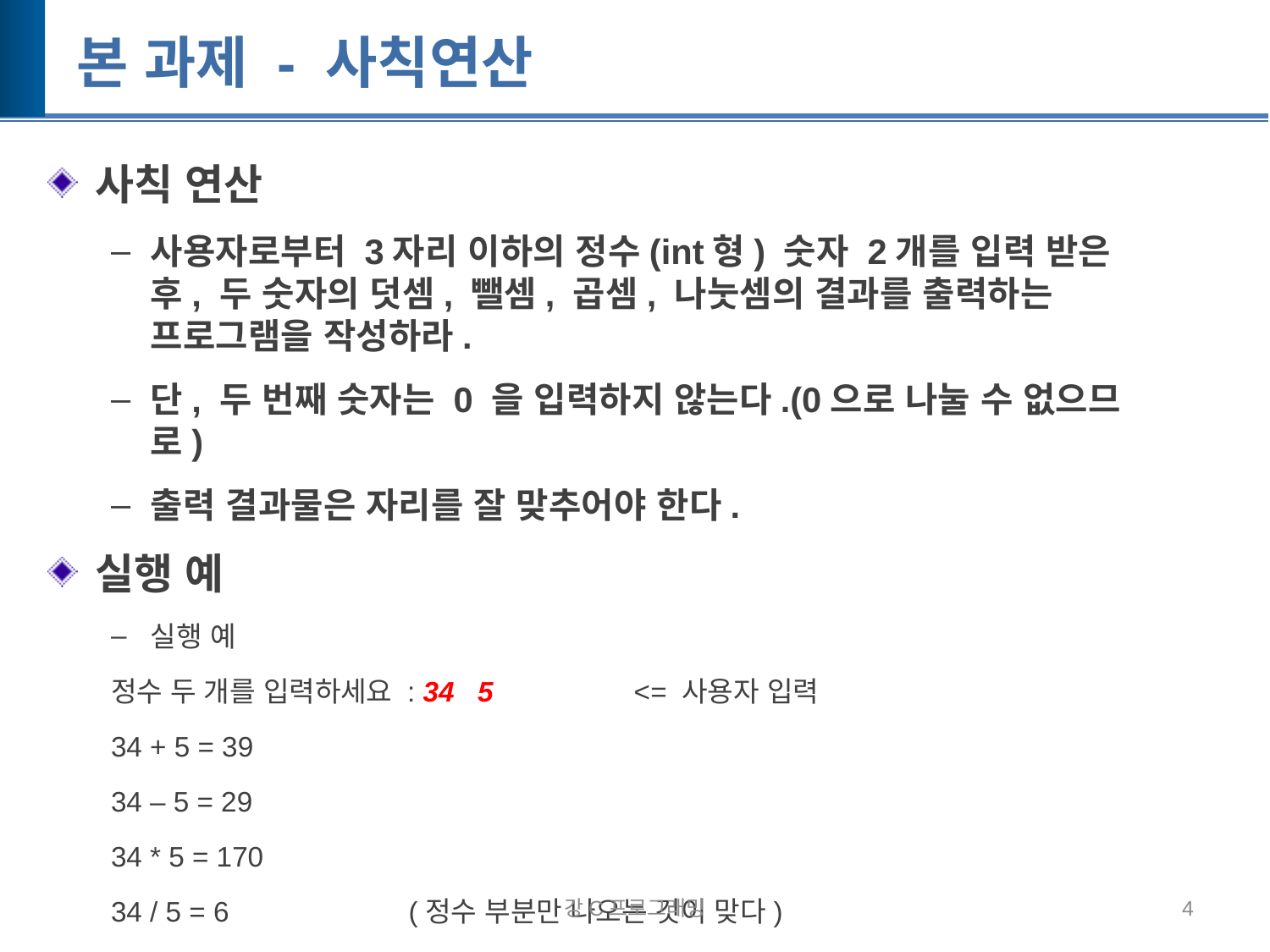

# 본 과제 - 사칙연산
사칙 연산
사용자로부터 3자리 이하의 정수(int형) 숫자 2개를 입력 받은 후, 두 숫자의 덧셈, 뺄셈, 곱셈, 나눗셈의 결과를 출력하는 프로그램을 작성하라.
단, 두 번째 숫자는 0 을 입력하지 않는다.(0으로 나눌 수 없으므로)
출력 결과물은 자리를 잘 맞추어야 한다.
실행 예
실행 예
정수 두 개를 입력하세요 : 34   5                  <= 사용자 입력
34 + 5 = 39
34 – 5 = 29
34 * 5 = 170
34 / 5 = 6                       (정수 부분만 나오는 것이 맞다)

강C프로그래밍
4